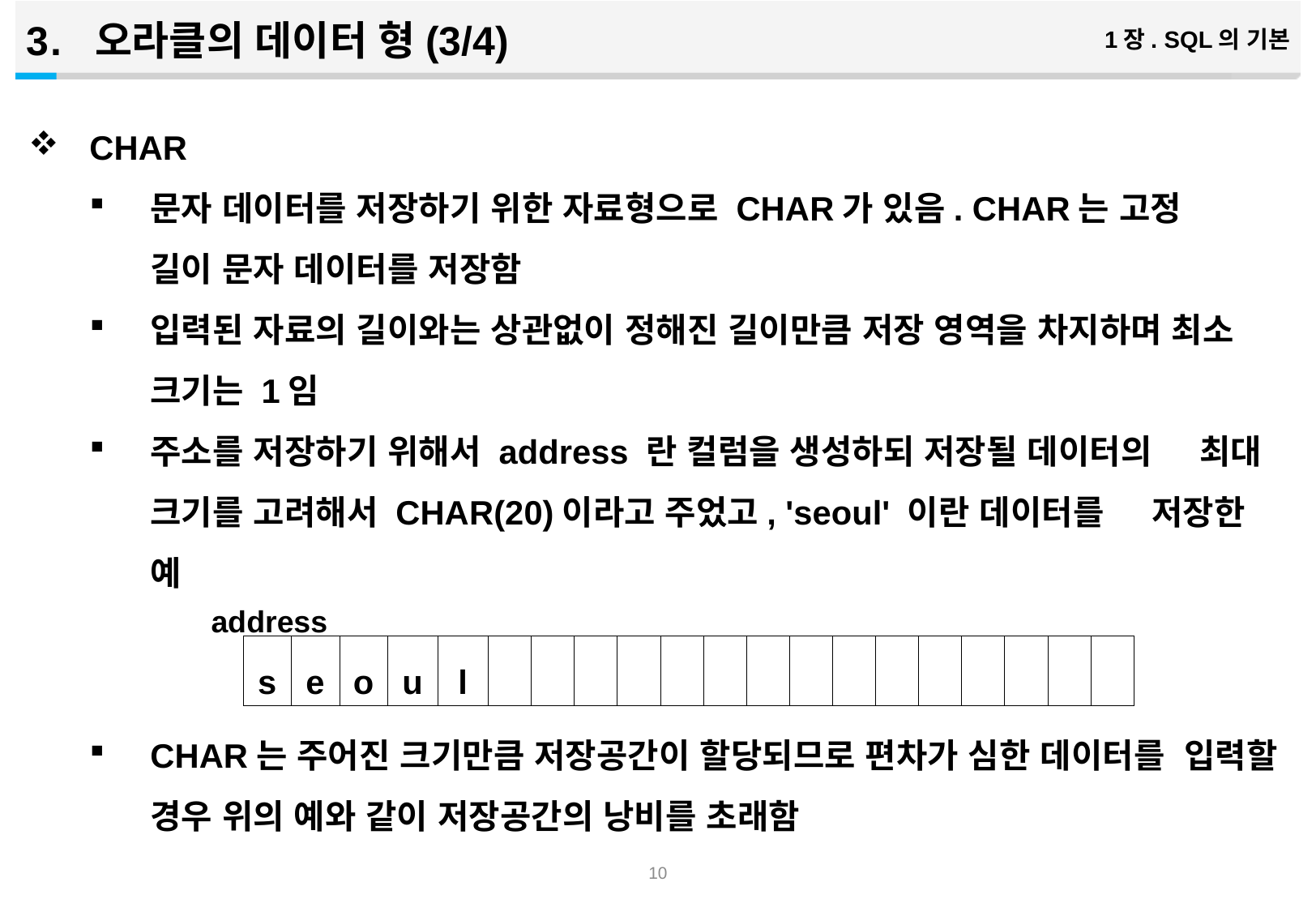

오라클의 데이터 형(3/4)
1장. SQL의 기본
CHAR
문자 데이터를 저장하기 위한 자료형으로 CHAR가 있음. CHAR는 고정          길이 문자 데이터를 저장함
입력된 자료의 길이와는 상관없이 정해진 길이만큼 저장 영역을 차지하며 최소 크기는 1임
주소를 저장하기 위해서 address 란 컬럼을 생성하되 저장될 데이터의     최대 크기를 고려해서 CHAR(20)이라고 주었고, 'seoul' 이란 데이터를     저장한 예

CHAR는 주어진 크기만큼 저장공간이 할당되므로 편차가 심한 데이터를  입력할 경우 위의 예와 같이 저장공간의 낭비를 초래함
  address
| s | e | o | u | l |  |  |  |  |  |  |  |  |  |  |  |  |  |  |  |
| --- | --- | --- | --- | --- | --- | --- | --- | --- | --- | --- | --- | --- | --- | --- | --- | --- | --- | --- | --- |
10